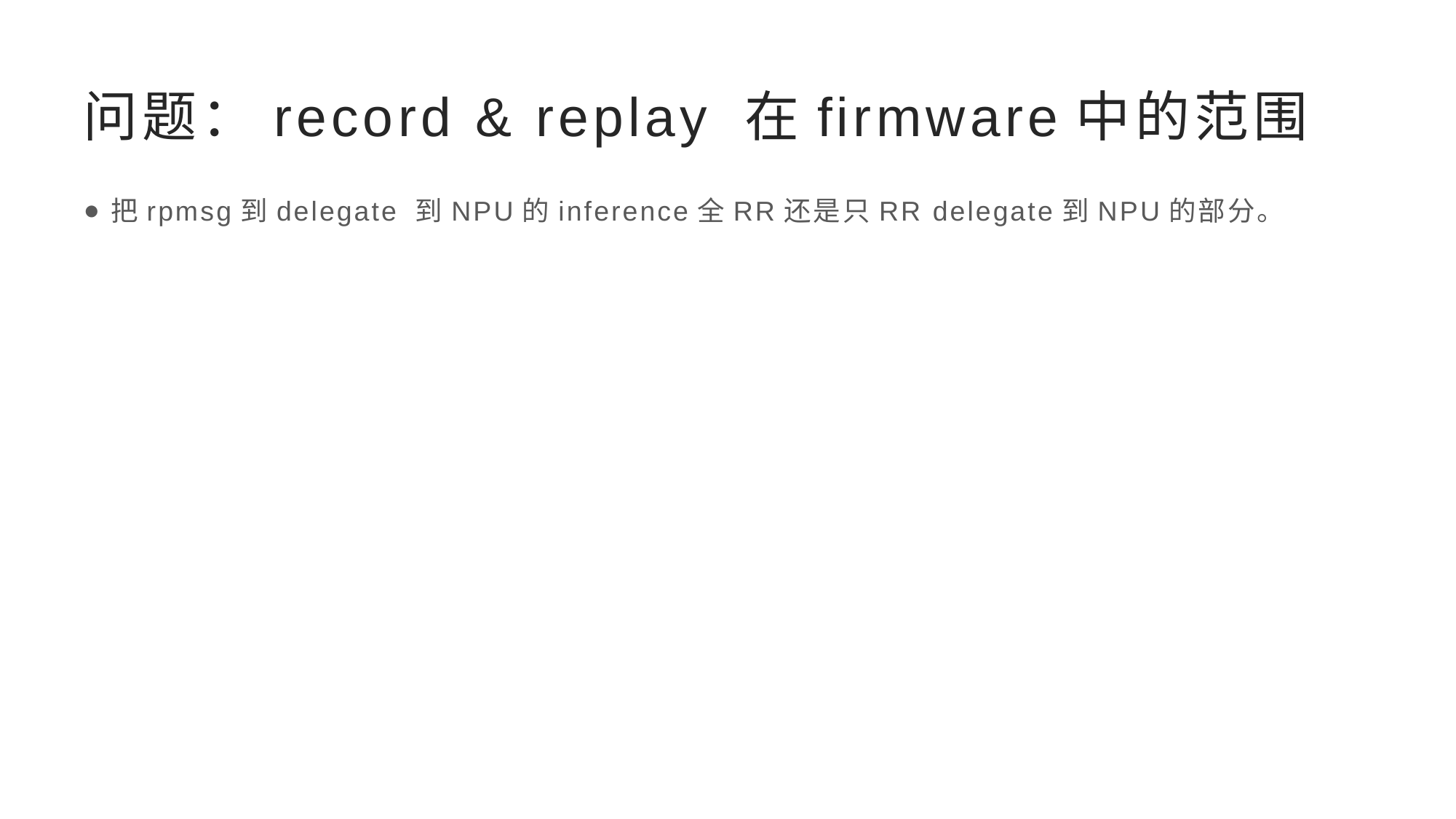

# 问题：record & replay 在firmware中的范围
把rpmsg到delegate 到NPU的inference全RR还是只RR delegate到NPU的部分。